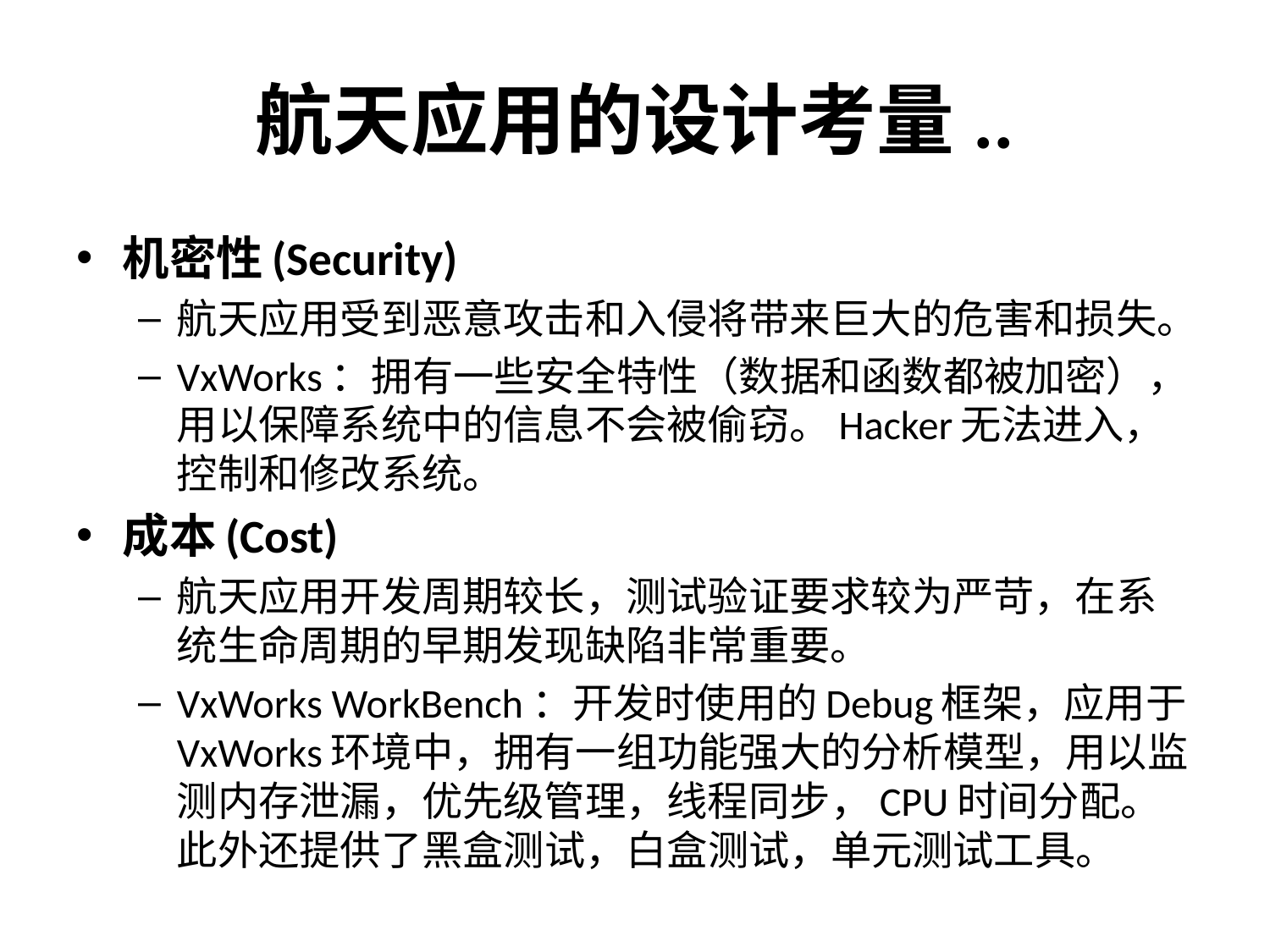

# 航天应用的设计考量..
机密性(Security)
航天应用受到恶意攻击和入侵将带来巨大的危害和损失。
VxWorks：拥有一些安全特性（数据和函数都被加密），用以保障系统中的信息不会被偷窃。Hacker无法进入，控制和修改系统。
成本(Cost)
航天应用开发周期较长，测试验证要求较为严苛，在系统生命周期的早期发现缺陷非常重要。
VxWorks WorkBench：开发时使用的Debug框架，应用于VxWorks环境中，拥有一组功能强大的分析模型，用以监测内存泄漏，优先级管理，线程同步，CPU时间分配。此外还提供了黑盒测试，白盒测试，单元测试工具。